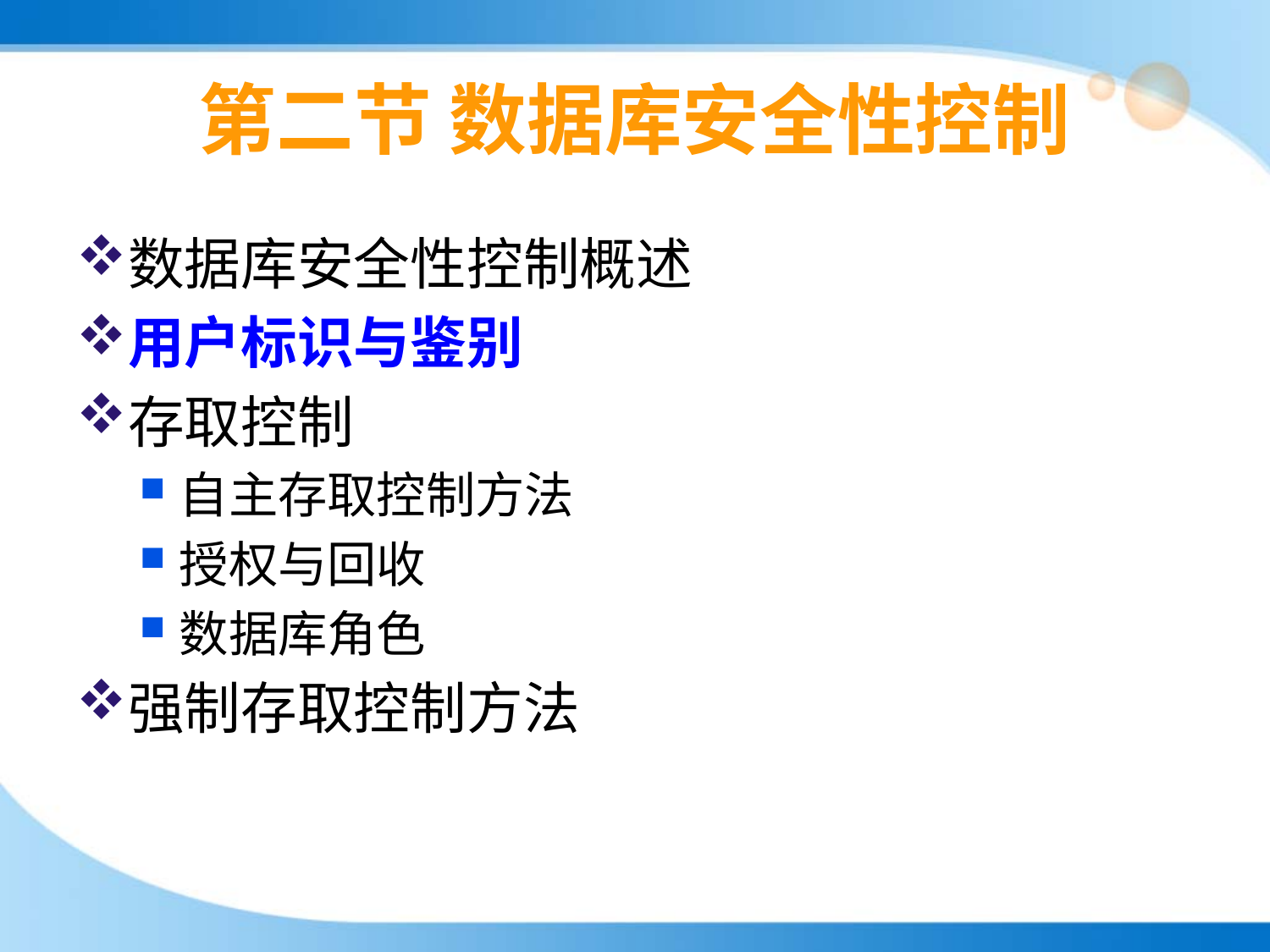

# 第二节 数据库安全性控制
数据库安全性控制概述
用户标识与鉴别
存取控制
自主存取控制方法
授权与回收
数据库角色
强制存取控制方法